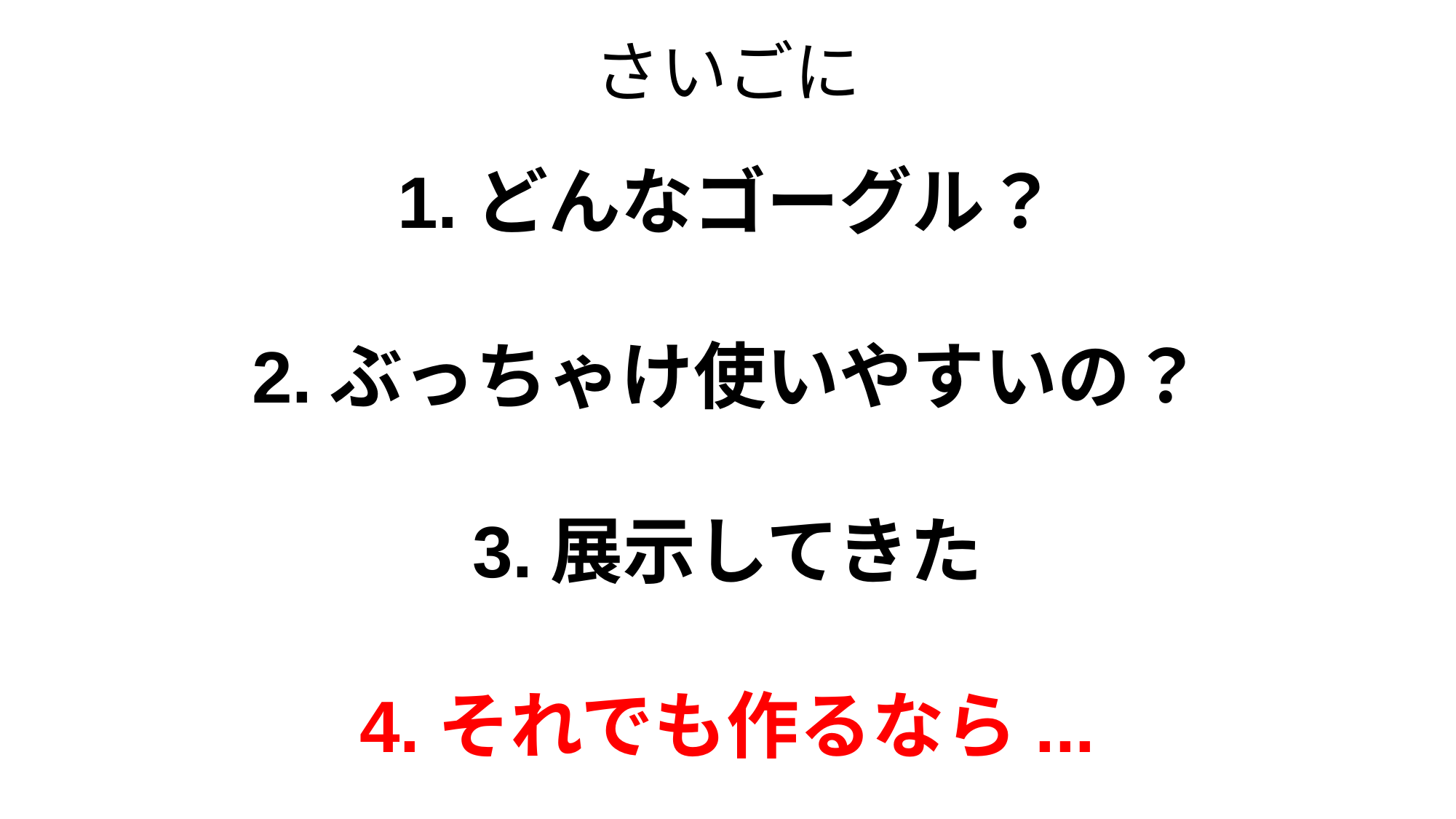

# さいごに
1.どんなゴーグル？

2.ぶっちゃけ使いやすいの？

3.展示してきた

4.それでも作るなら...